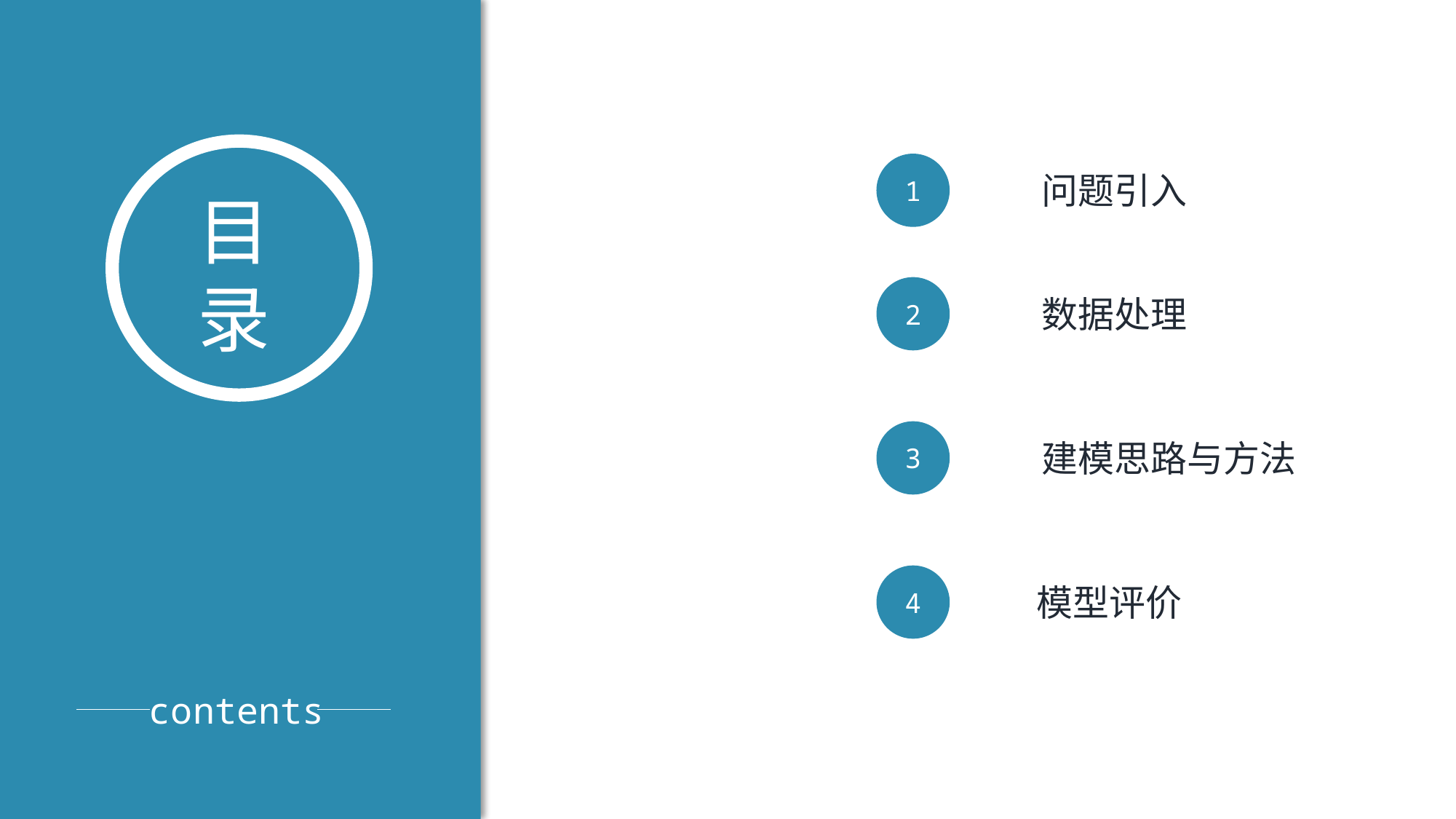

contents
1
问题引入
目录
2
数据处理
3
建模思路与方法

4
模型评价